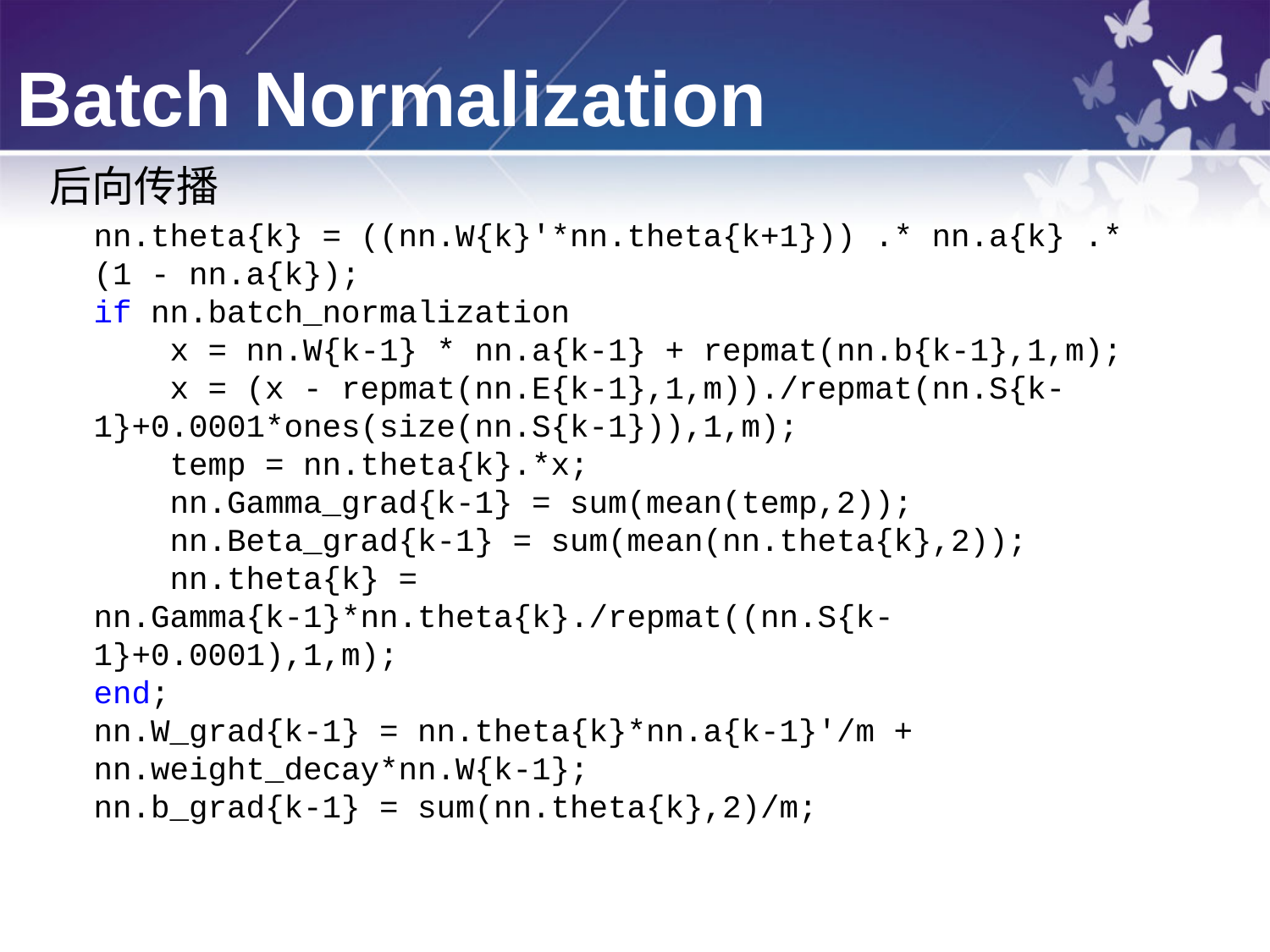

Batch Normalization
后向传播
nn.theta{k} = ((nn.W{k}'*nn.theta{k+1})) .* nn.a{k} .* (1 - nn.a{k});
if nn.batch_normalization
    x = nn.W{k-1} * nn.a{k-1} + repmat(nn.b{k-1},1,m);
    x = (x - repmat(nn.E{k-1},1,m))./repmat(nn.S{k-     1}+0.0001*ones(size(nn.S{k-1})),1,m);
    temp = nn.theta{k}.*x;
    nn.Gamma_grad{k-1} = sum(mean(temp,2));
    nn.Beta_grad{k-1} = sum(mean(nn.theta{k},2));
    nn.theta{k} = nn.Gamma{k-1}*nn.theta{k}./repmat((nn.S{k-1}+0.0001),1,m);
end;
nn.W_grad{k-1} = nn.theta{k}*nn.a{k-1}'/m + nn.weight_decay*nn.W{k-1};
nn.b_grad{k-1} = sum(nn.theta{k},2)/m;